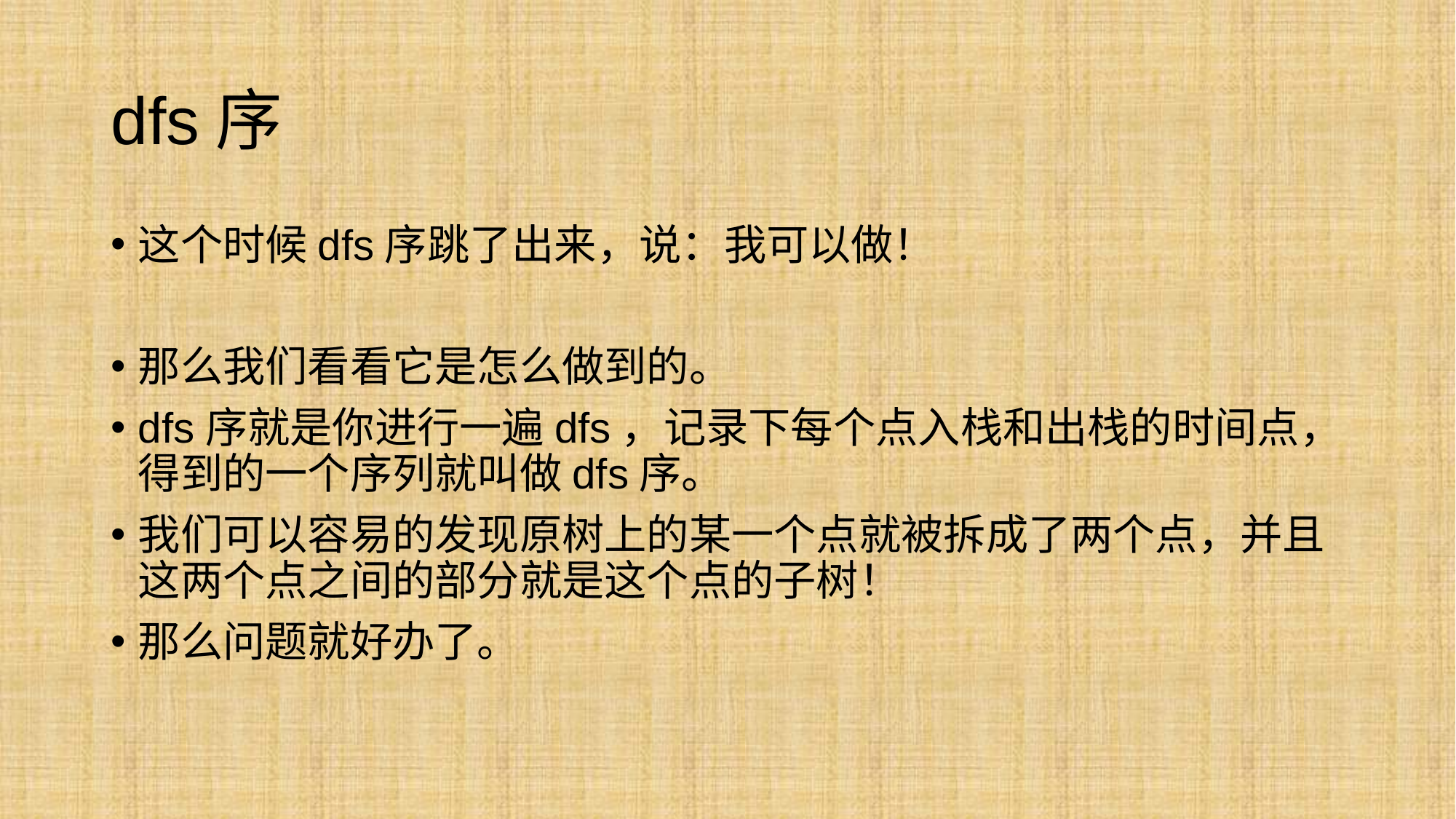

# dfs序
这个时候dfs序跳了出来，说：我可以做！

那么我们看看它是怎么做到的。
dfs序就是你进行一遍dfs，记录下每个点入栈和出栈的时间点，得到的一个序列就叫做dfs序。
我们可以容易的发现原树上的某一个点就被拆成了两个点，并且这两个点之间的部分就是这个点的子树！
那么问题就好办了。